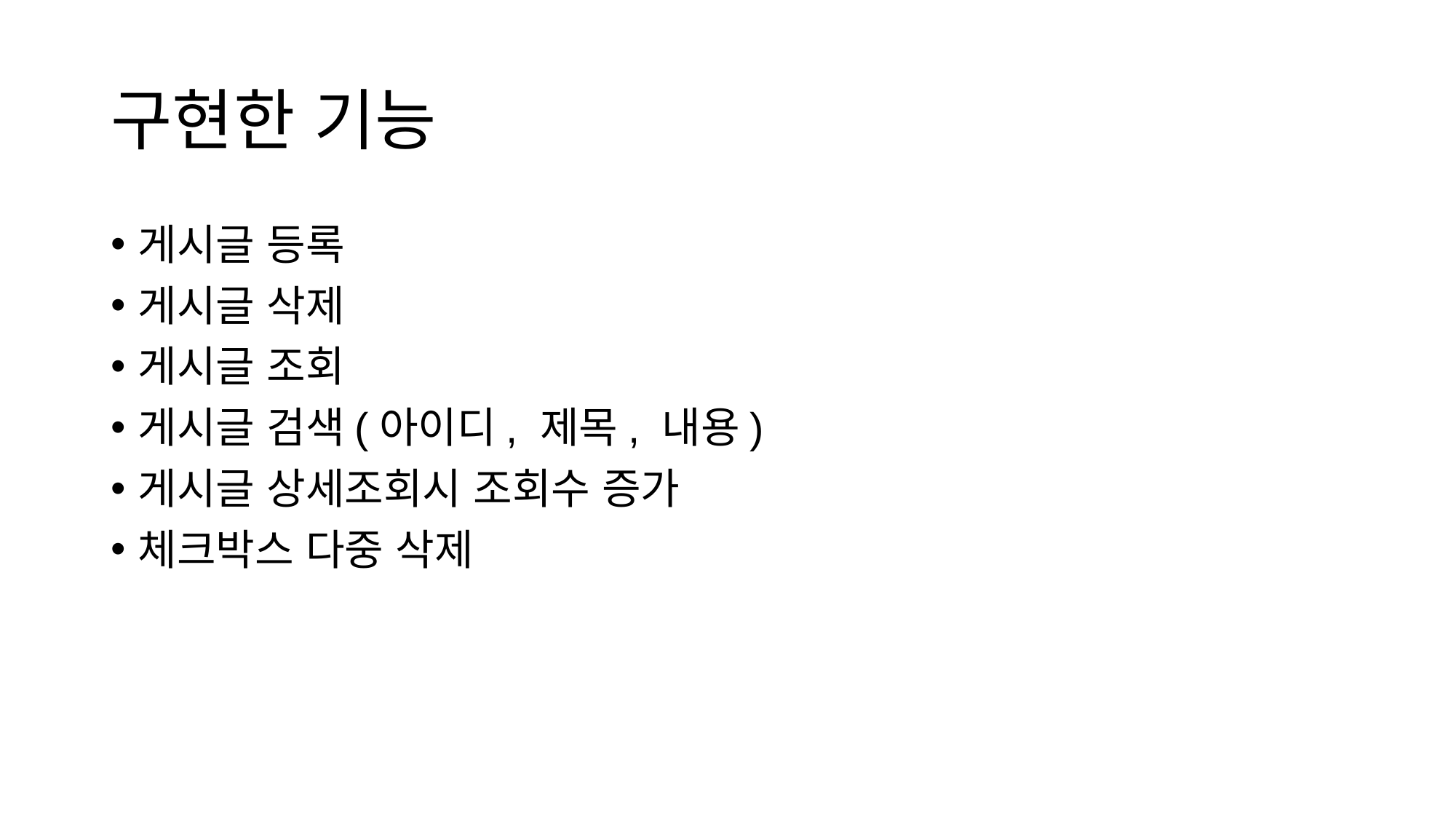

# 구현한 기능
게시글 등록
게시글 삭제
게시글 조회
게시글 검색(아이디, 제목, 내용)
게시글 상세조회시 조회수 증가
체크박스 다중 삭제